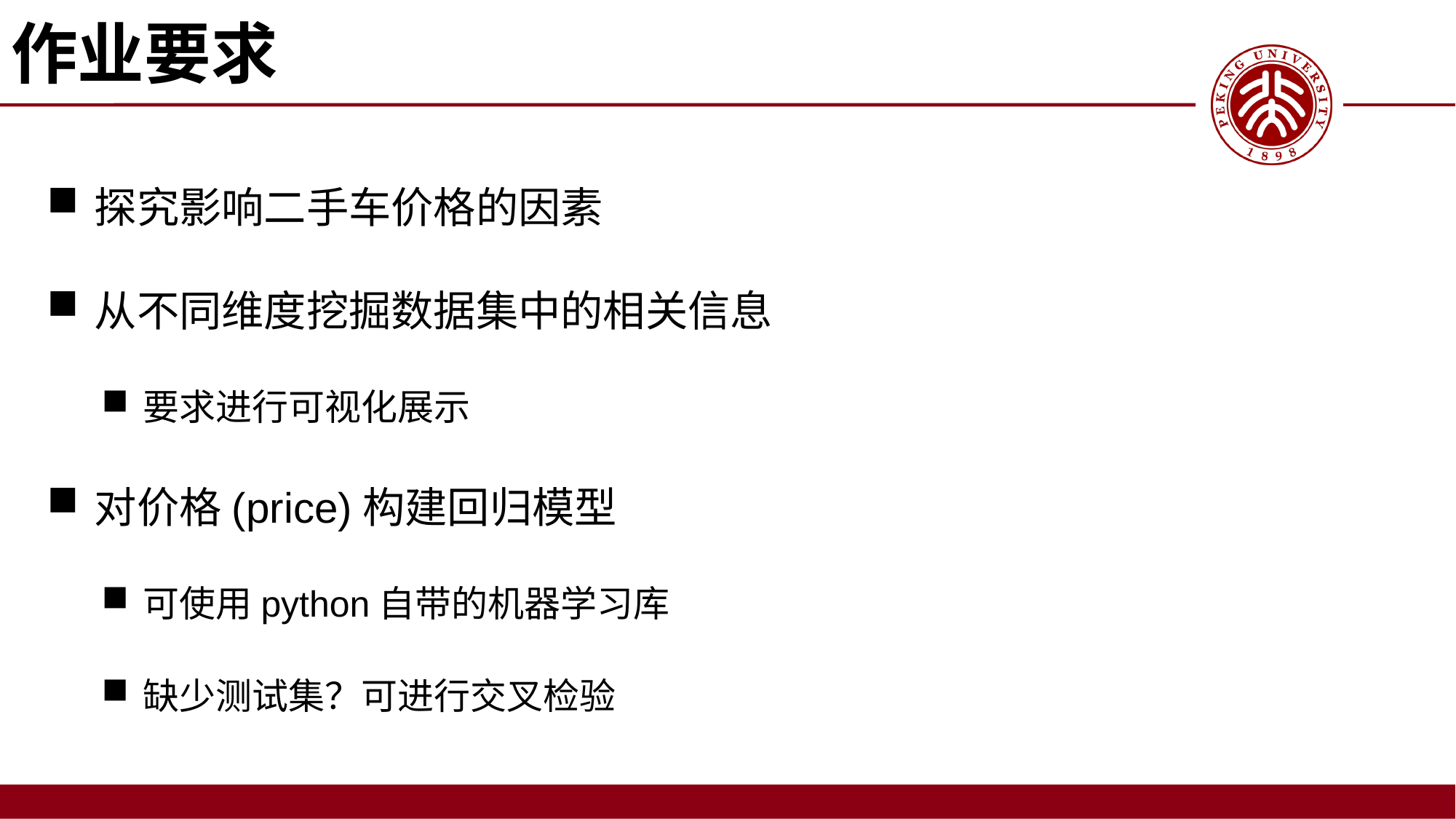

# 作业要求
探究影响二手车价格的因素
从不同维度挖掘数据集中的相关信息
要求进行可视化展示
对价格(price)构建回归模型
可使用python自带的机器学习库
缺少测试集？可进行交叉检验